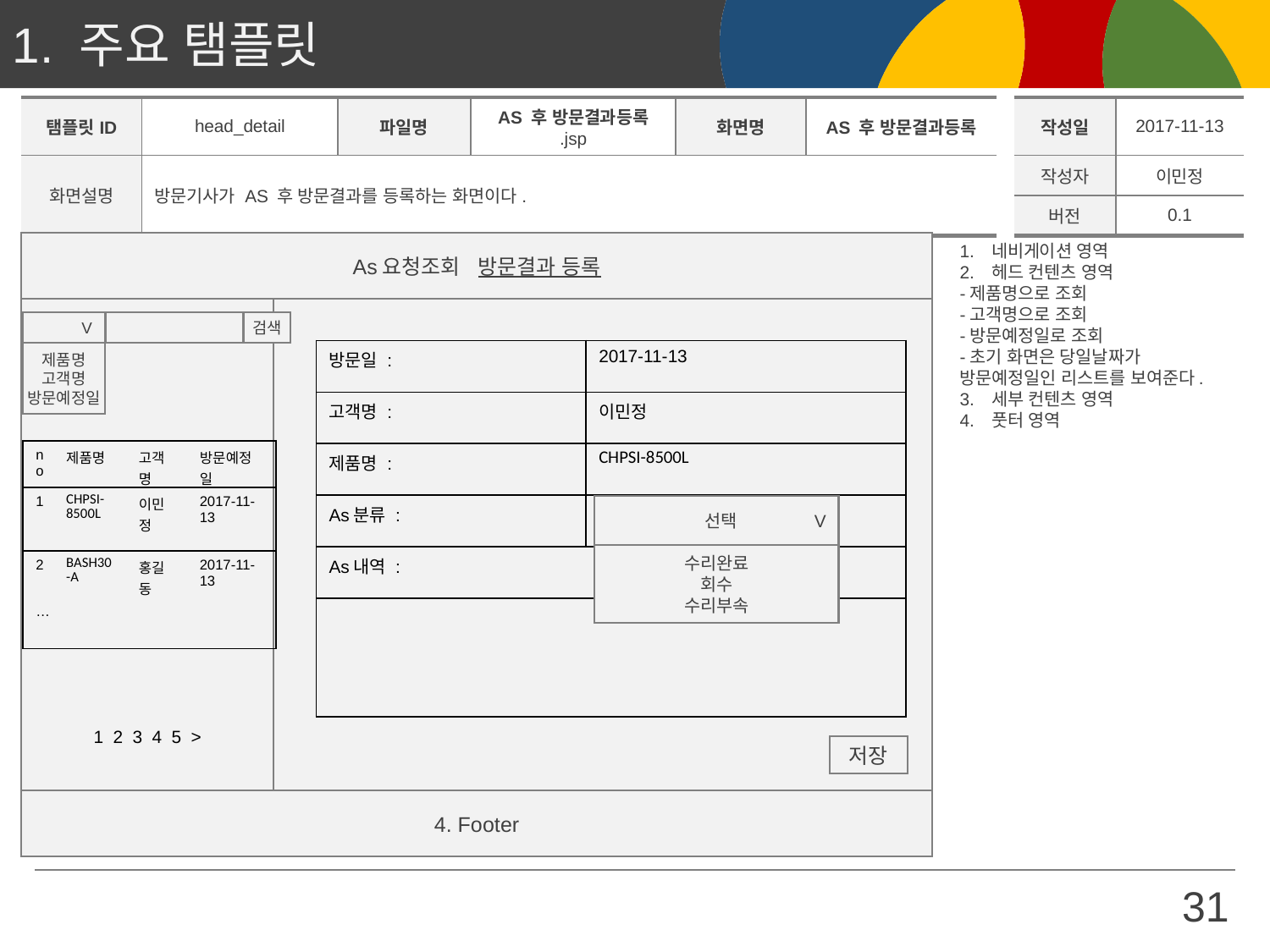

| 탬플릿ID | head\_detail | 파일명 | AS 후 방문결과등록 .jsp | 화면명 | AS 후 방문결과등록 |  | 작성일 | 2017-11-13 |
| --- | --- | --- | --- | --- | --- | --- | --- | --- |
| 화면설명 | 방문기사가 AS 후 방문결과를 등록하는 화면이다. |  |  |  |  |  | 작성자 | 이민정 |
|  |  |  |  |  |  |  | 버전 | 0.1 |
As요청조회   방문결과 등록
네비게이션 영역
헤드 컨텐츠 영역
-제품명으로 조회
-고객명으로 조회
-방문예정일로 조회
-초기 화면은 당일날짜가 방문예정일인 리스트를 보여준다.
세부 컨텐츠 영역
풋터 영역

검색
V

제품명
고객명
방문예정일
| 방문일 : | 2017-11-13 |
| --- | --- |
| 고객명 : | 이민정 |
| 제품명 : | CHPSI-8500L |
| As분류 : |  |
| As내역 : |  |
|  |  |
| no | 제품명 | 고객명 | 방문예정일 |
| --- | --- | --- | --- |
| 1 | CHPSI-8500L | 이민정 | 2017-11-13 |
| 2 | BASH30-A | 홍길동 | 2017-11-13 |
| … |  |  |  |
선택               V
수리완료
회수
수리부속
1  2  3  4  5  >
저장
4. Footer